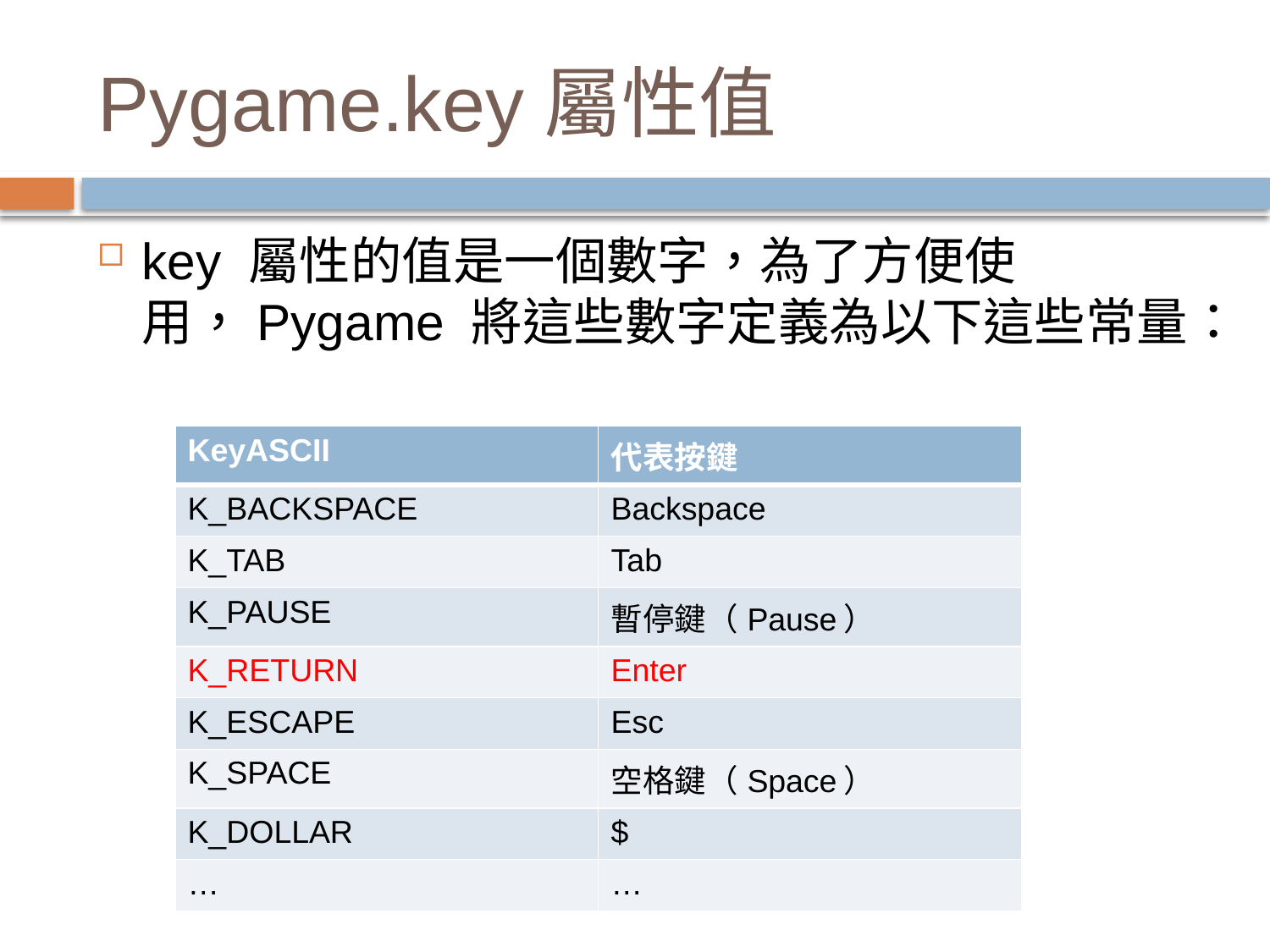

# Pygame.key屬性值
key 屬性的值是一個數字，為了方便使用，Pygame 將這些數字定義為以下這些常量：
| KeyASCII | 代表按鍵 |
| --- | --- |
| K\_BACKSPACE | Backspace |
| K\_TAB | Tab |
| K\_PAUSE | 暫停鍵（Pause） |
| K\_RETURN | Enter |
| K\_ESCAPE | Esc |
| K\_SPACE | 空格鍵（Space） |
| K\_DOLLAR | $ |
| … | … |